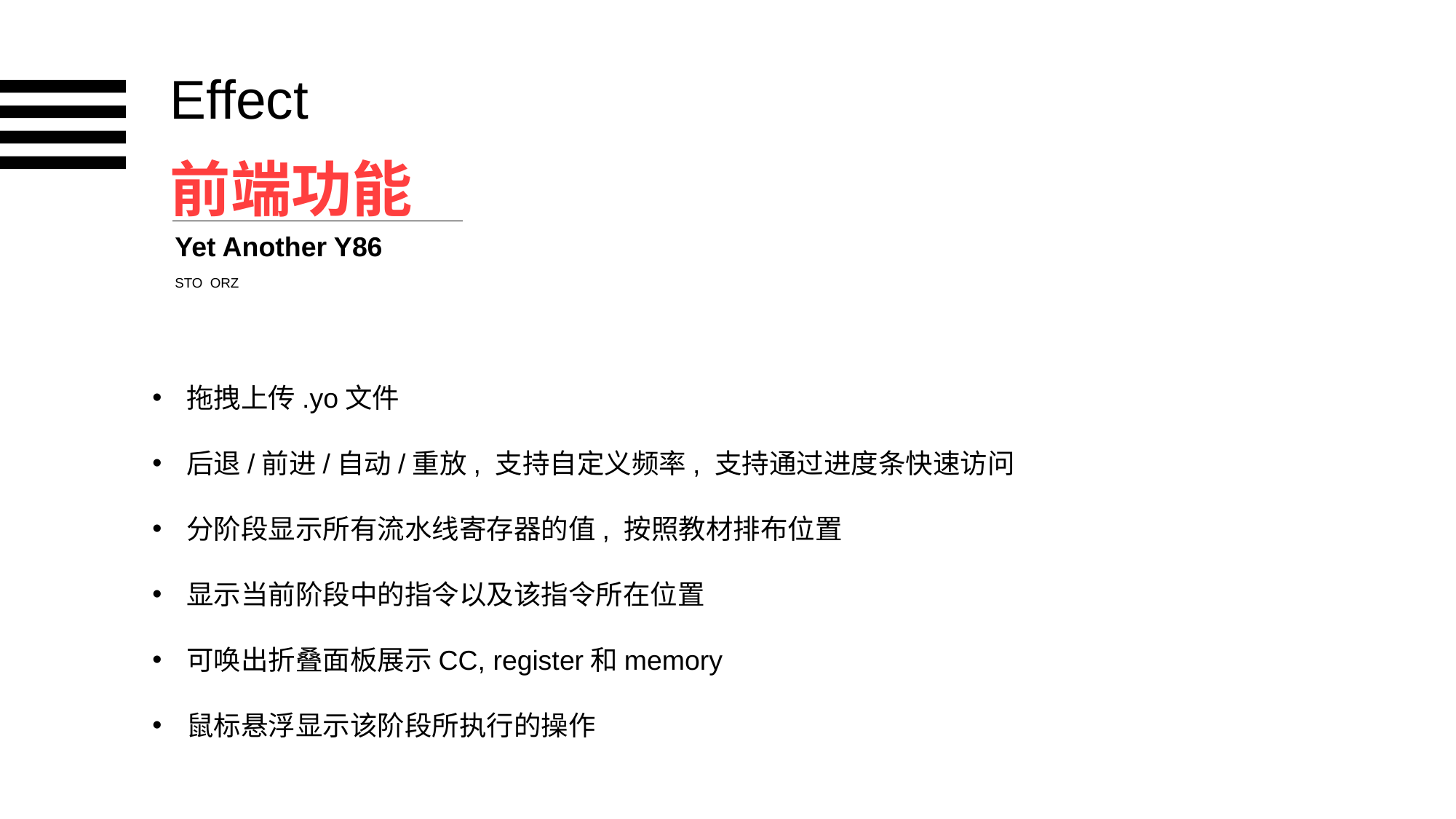

前端功能
Effect
STO  ORZ
Yet Another Y86

拖拽上传.yo文件
后退/前进/自动/重放, 支持自定义频率, 支持通过进度条快速访问
分阶段显示所有流水线寄存器的值, 按照教材排布位置
显示当前阶段中的指令以及该指令所在位置
可唤出折叠面板展示CC, register和memory
鼠标悬浮显示该阶段所执行的操作